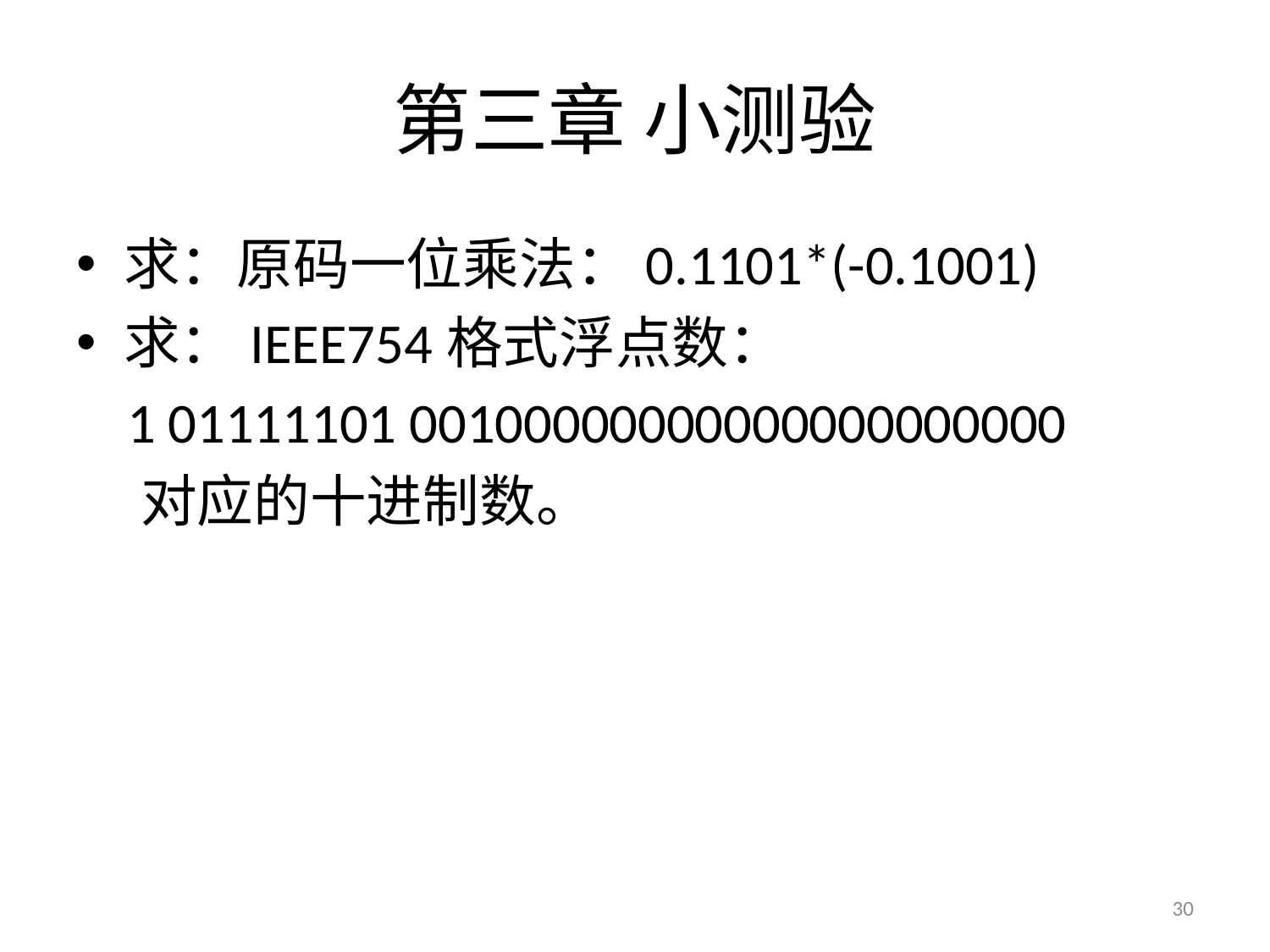

# 第三章 小测验
求：原码一位乘法：0.1101*(-0.1001)
求：IEEE754格式浮点数：
    1 01111101 00100000000000000000000
    对应的十进制数。

30